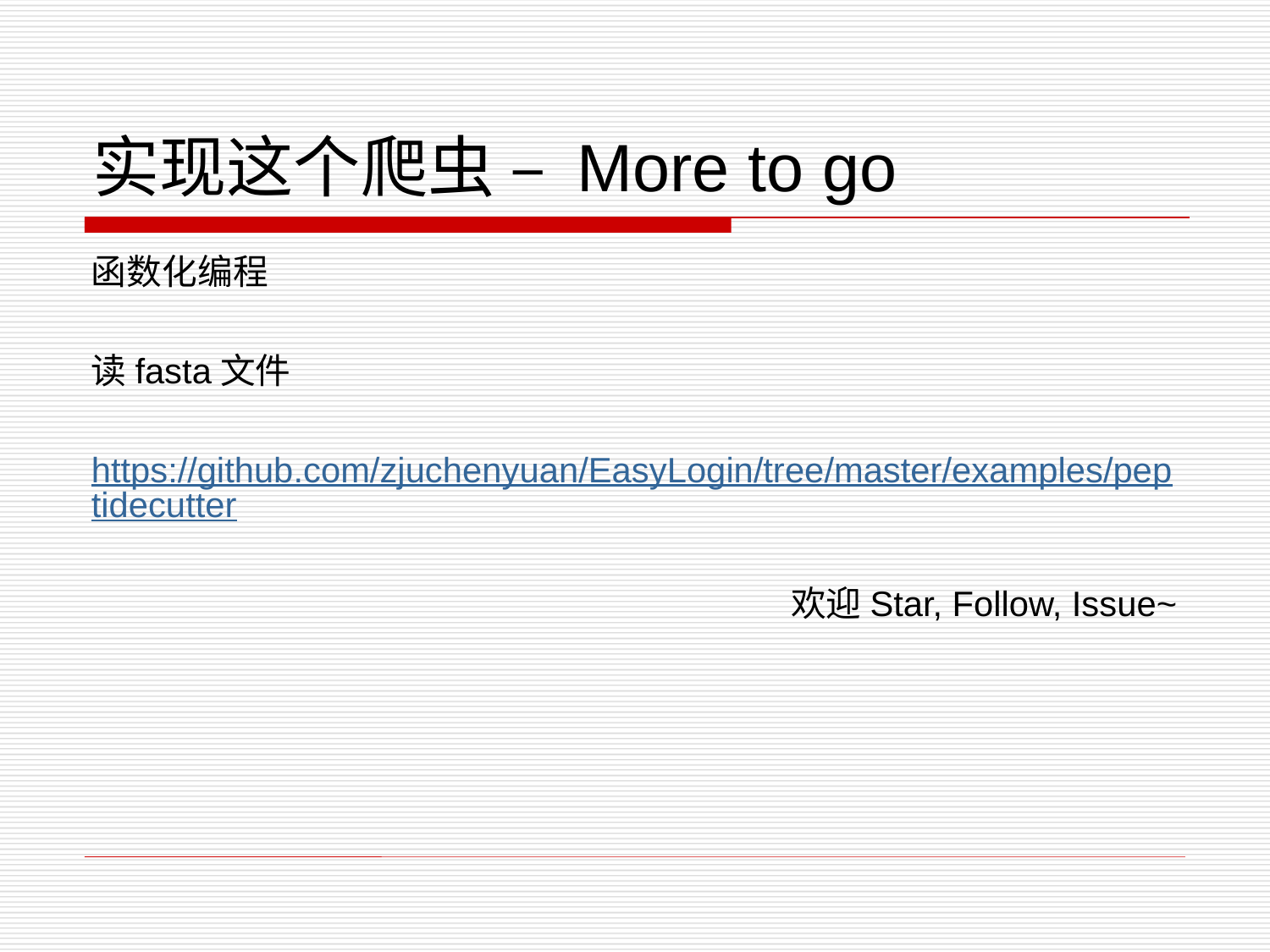

# 实现这个爬虫 – More to go
函数化编程

读fasta文件

https://github.com/zjuchenyuan/EasyLogin/tree/master/examples/peptidecutter

欢迎Star, Follow, Issue~